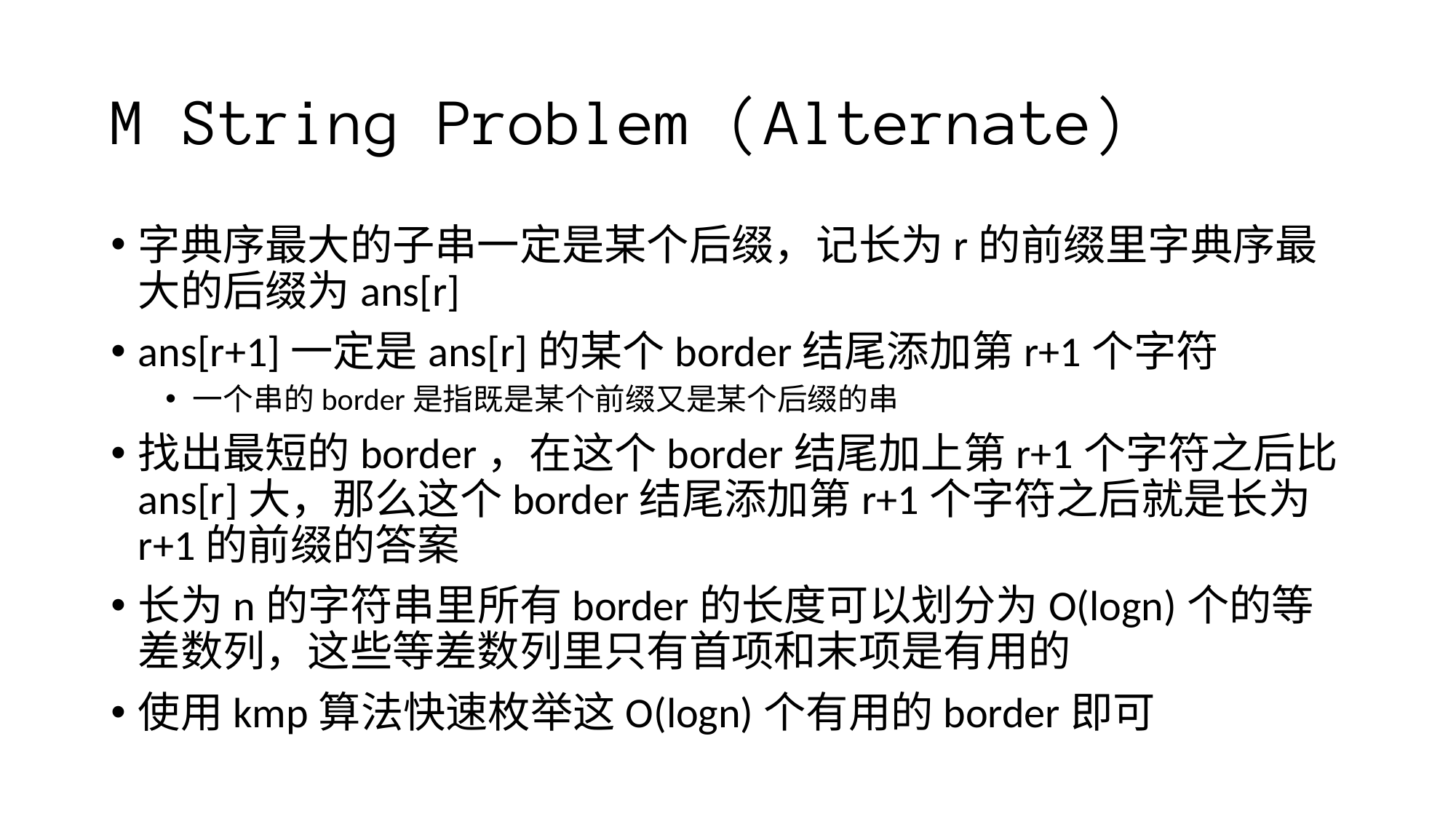

# M String Problem (Alternate)
字典序最大的子串一定是某个后缀，记长为r的前缀里字典序最大的后缀为ans[r]
ans[r+1]一定是ans[r]的某个border结尾添加第r+1个字符
一个串的border是指既是某个前缀又是某个后缀的串
找出最短的border，在这个border结尾加上第r+1个字符之后比ans[r]大，那么这个border结尾添加第r+1个字符之后就是长为r+1的前缀的答案
长为n的字符串里所有border的长度可以划分为O(logn)个的等差数列，这些等差数列里只有首项和末项是有用的
使用kmp算法快速枚举这O(logn)个有用的border即可